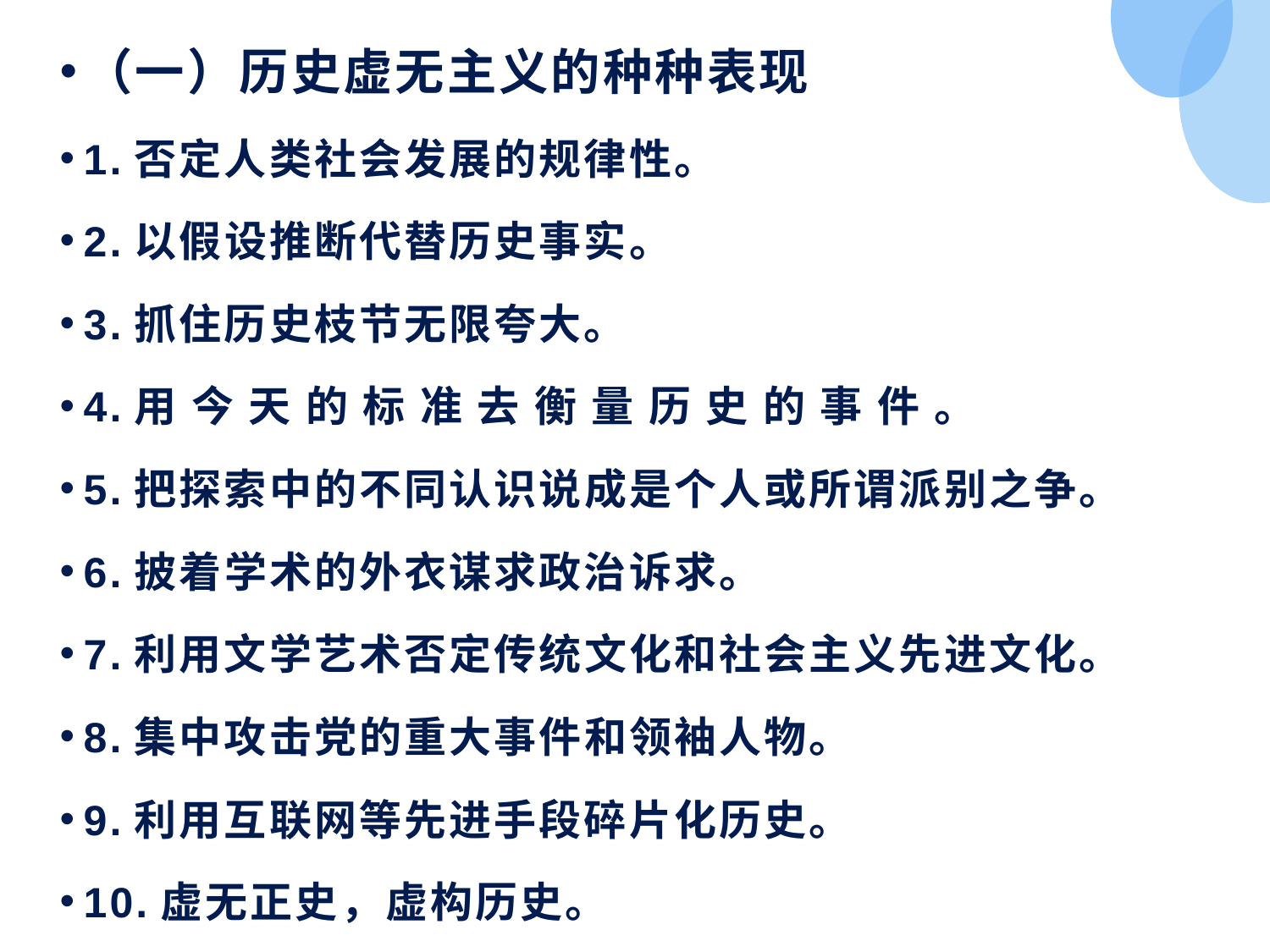

（一）历史虚无主义的种种表现
1.否定人类社会发展的规律性。
2.以假设推断代替历史事实。
3.抓住历史枝节无限夸大。
4.用 今 天 的 标 准 去 衡 量 历 史 的 事 件 。
5.把探索中的不同认识说成是个人或所谓派别之争。
6.披着学术的外衣谋求政治诉求。
7.利用文学艺术否定传统文化和社会主义先进文化。
8.集中攻击党的重大事件和领袖人物。
9.利用互联网等先进手段碎片化历史。
10.虚无正史，虚构历史。